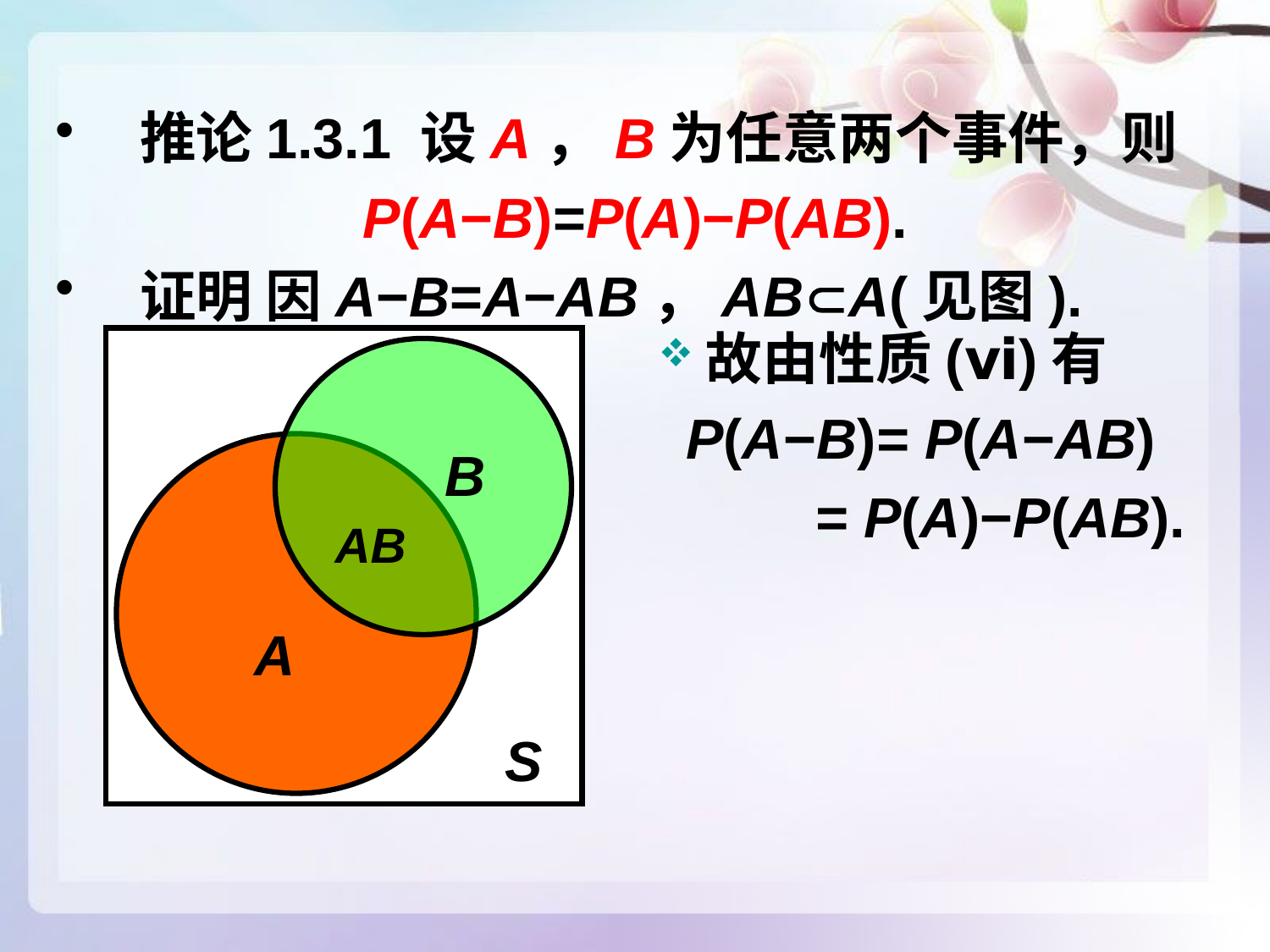

推论1.3.1 设A，B为任意两个事件，则
P(A−B)=P(A)−P(AB).
证明 因A−B=A−AB，AB⊂A(见图).
故由性质(ⅵ)有
  P(A−B)= P(A−AB)
          = P(A)−P(AB).

B
AB
A
S